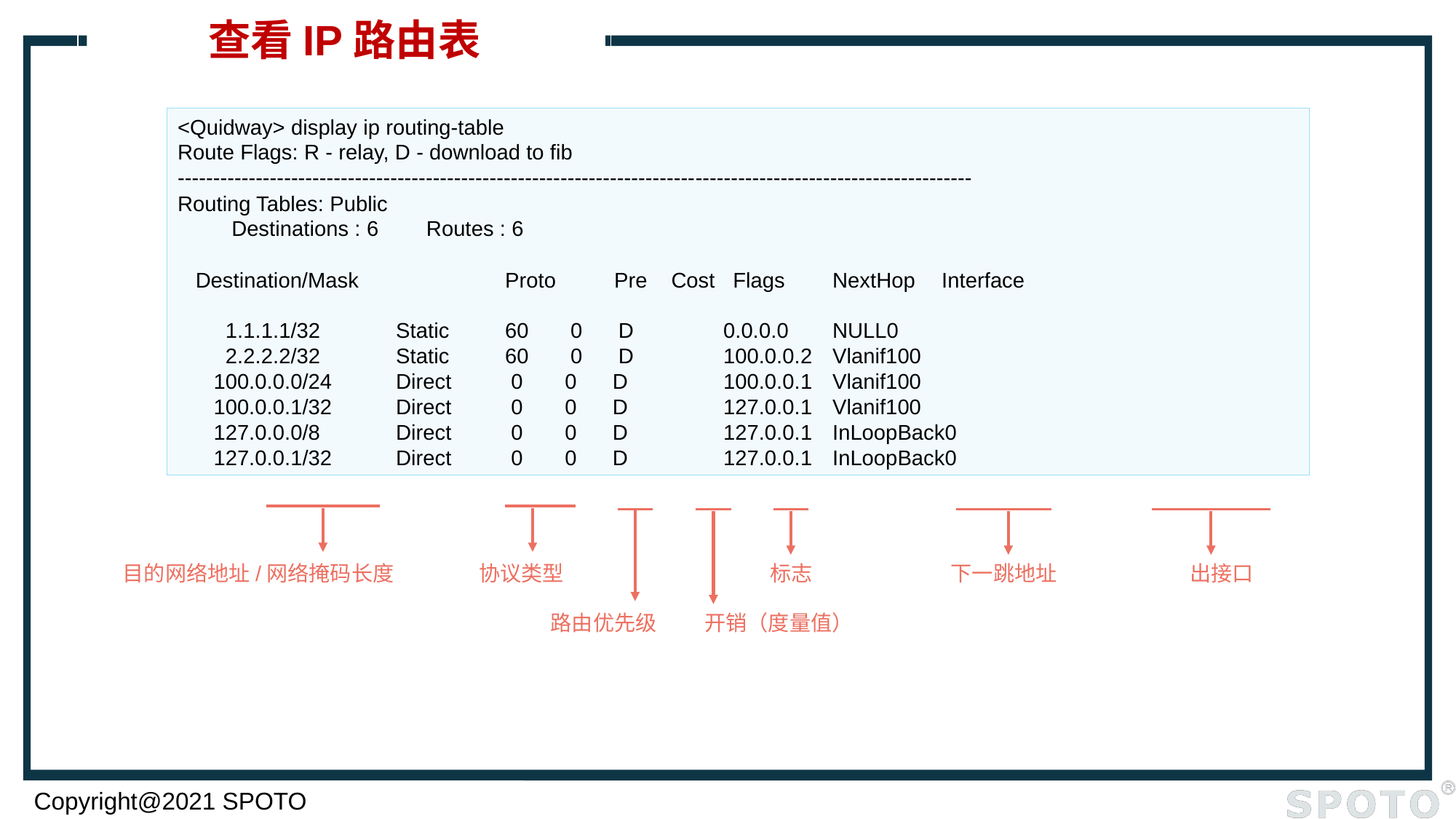

# 查看IP路由表
<Quidway> display ip routing-table
Route Flags: R - relay, D - download to fib
----------------------------------------------------------------------------------------------------------------
Routing Tables: Public
         Destinations : 6        Routes : 6

   Destination/Mask 		Proto   	Pre    Cost   Flags    	NextHop    	Interface

        1.1.1.1/32   	Static   	60       0      D    	0.0.0.0    	NULL0
        2.2.2.2/32         	Static   	60       0      D    	100.0.0.2  	Vlanif100
      100.0.0.0/24   	Direct  	 0       0      D    	100.0.0.1  	Vlanif100
      100.0.0.1/32   	Direct  	 0       0      D    	127.0.0.1  	Vlanif100
      127.0.0.0/8    	Direct  	 0       0      D    	127.0.0.1  	InLoopBack0
      127.0.0.1/32   	Direct  	 0       0      D    	127.0.0.1  	InLoopBack0
目的网络地址/网络掩码长度
协议类型
标志
下一跳地址
出接口
路由优先级
开销（度量值）